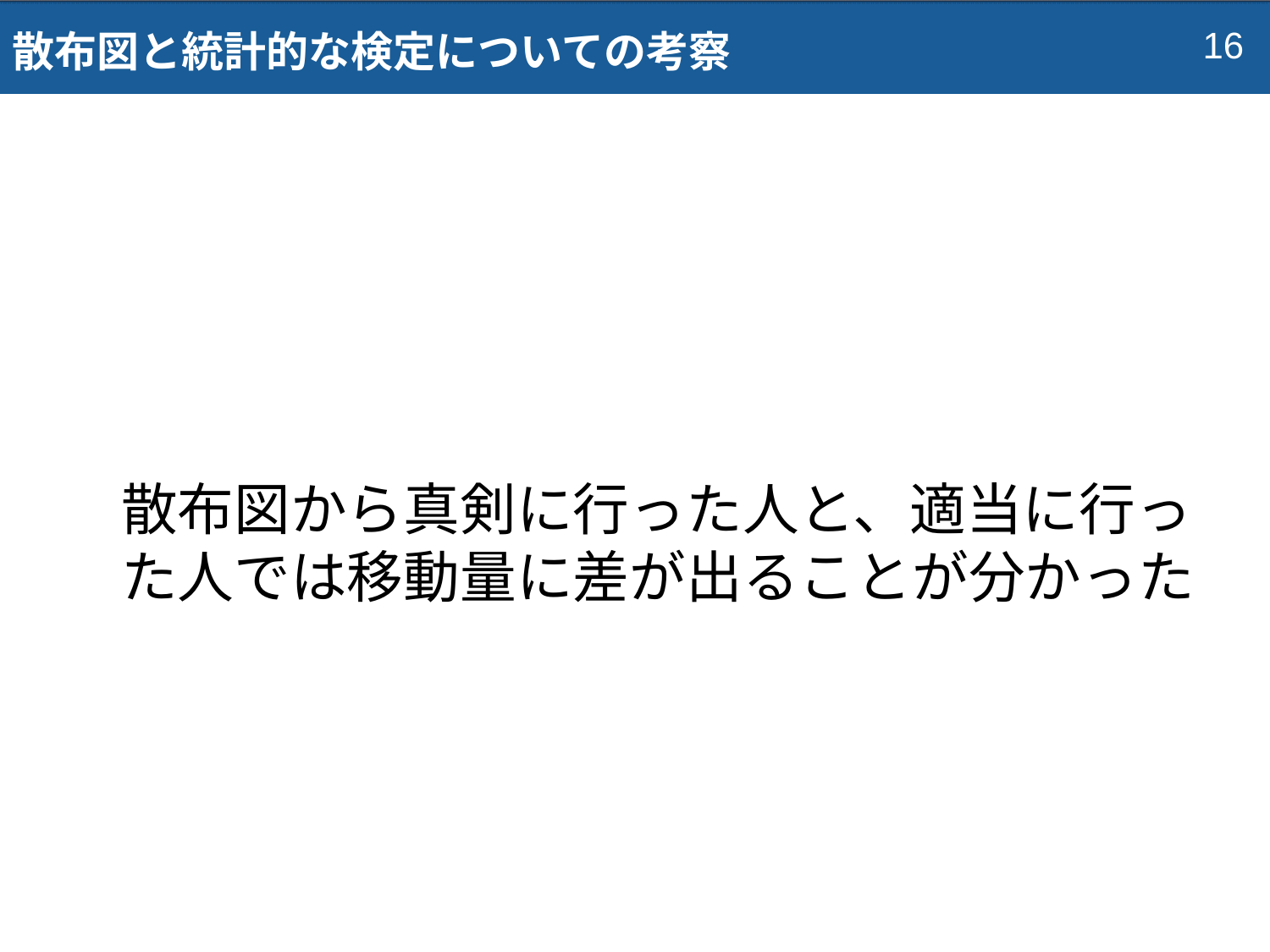

散布図と統計的な検定についての考察
16
散布図から真剣に行った人と、適当に行った人では移動量に差が出ることが分かった